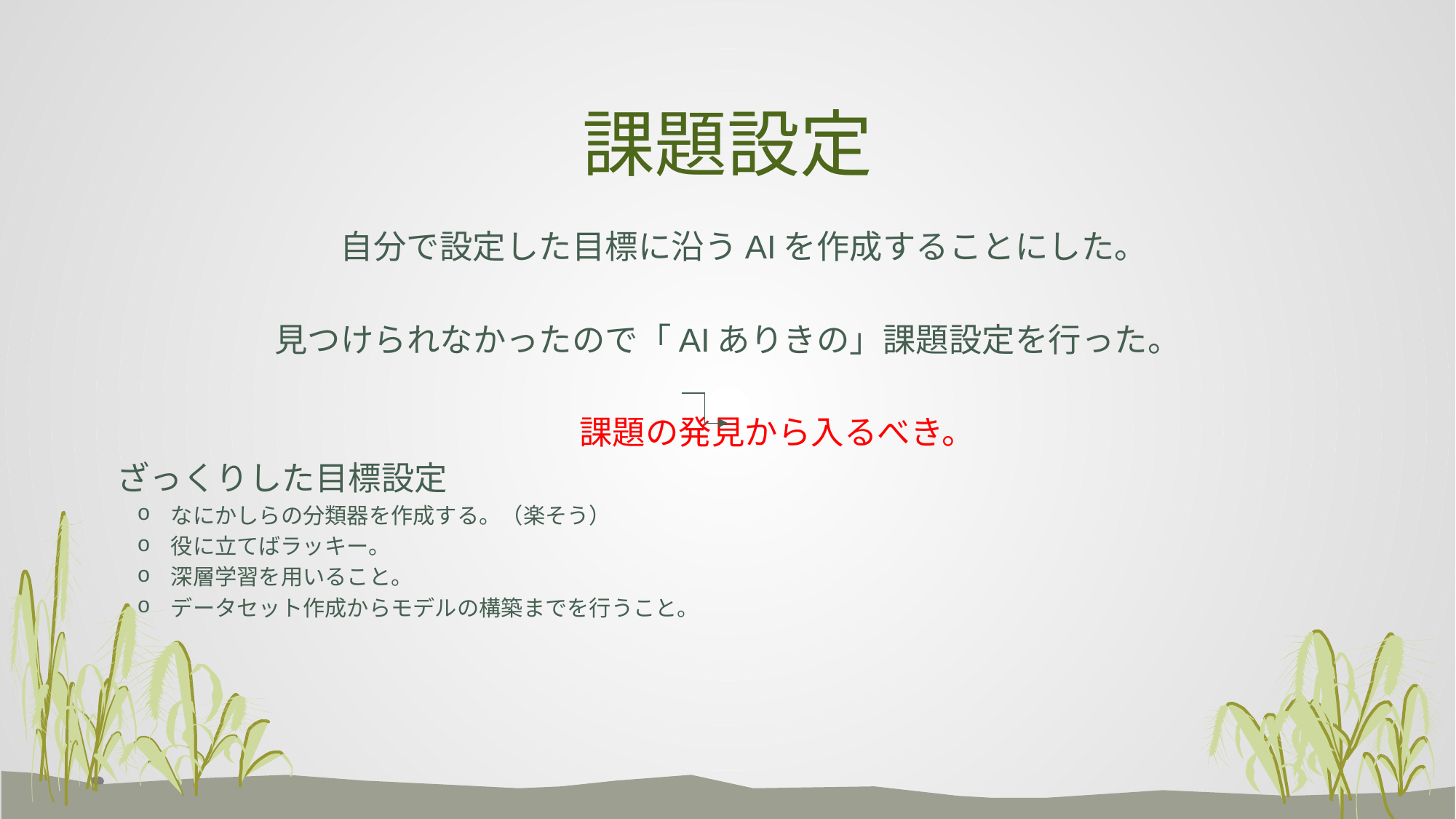

# 課題設定
　自分で設定した目標に沿うAIを作成することにした。

　見つけられなかったので「AIありきの」課題設定を行った。

				課題の発見から入るべき。
　ざっくりした目標設定
なにかしらの分類器を作成する。（楽そう）
役に立てばラッキー。
深層学習を用いること。
データセット作成からモデルの構築までを行うこと。